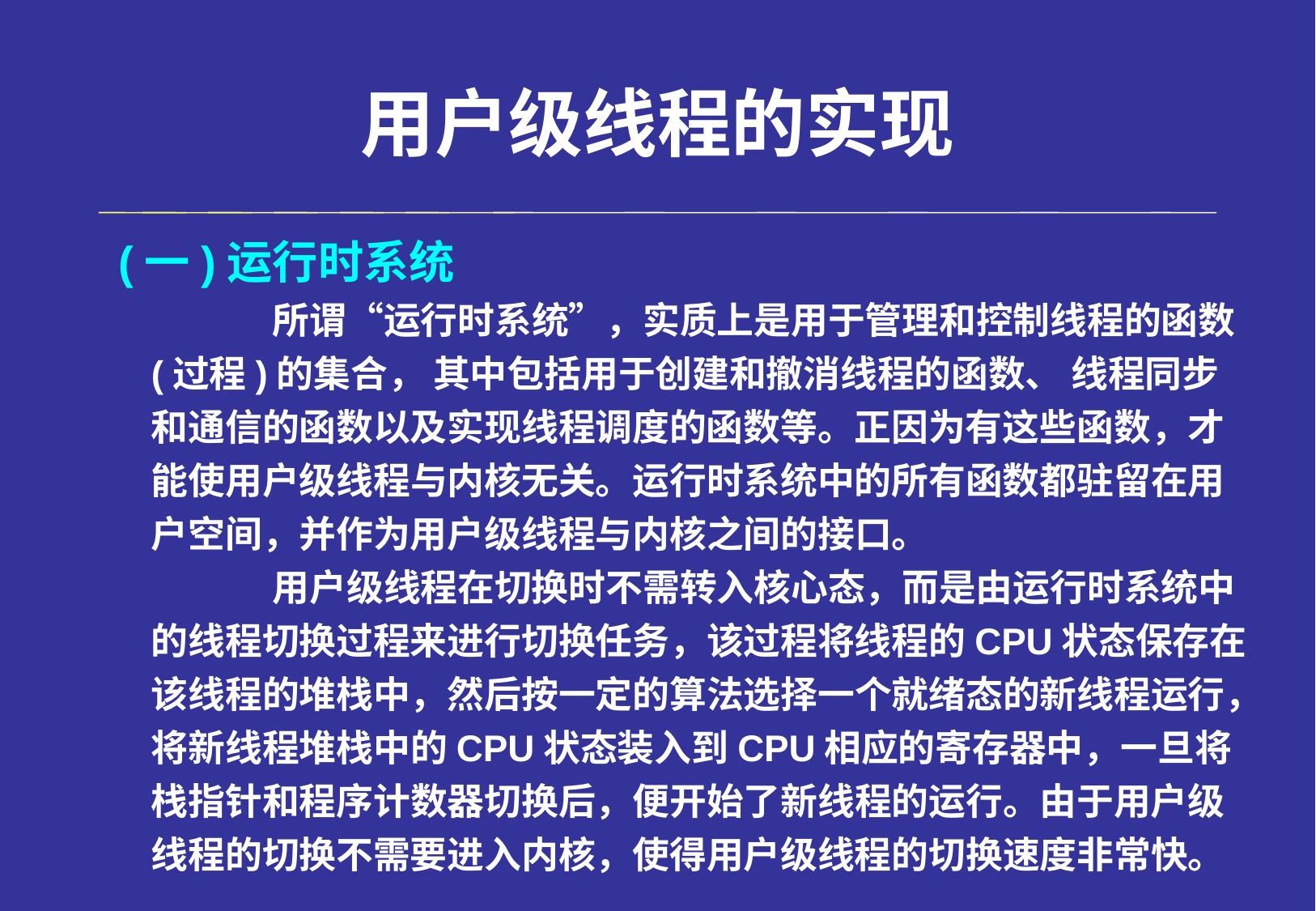

# 用户级线程的实现
 (一)运行时系统
		所谓“运行时系统”，实质上是用于管理和控制线程的函数(过程)的集合， 其中包括用于创建和撤消线程的函数、 线程同步和通信的函数以及实现线程调度的函数等。正因为有这些函数，才能使用户级线程与内核无关。运行时系统中的所有函数都驻留在用户空间，并作为用户级线程与内核之间的接口。
		用户级线程在切换时不需转入核心态，而是由运行时系统中的线程切换过程来进行切换任务，该过程将线程的CPU状态保存在该线程的堆栈中，然后按一定的算法选择一个就绪态的新线程运行，将新线程堆栈中的CPU状态装入到CPU相应的寄存器中，一旦将栈指针和程序计数器切换后，便开始了新线程的运行。由于用户级线程的切换不需要进入内核，使得用户级线程的切换速度非常快。